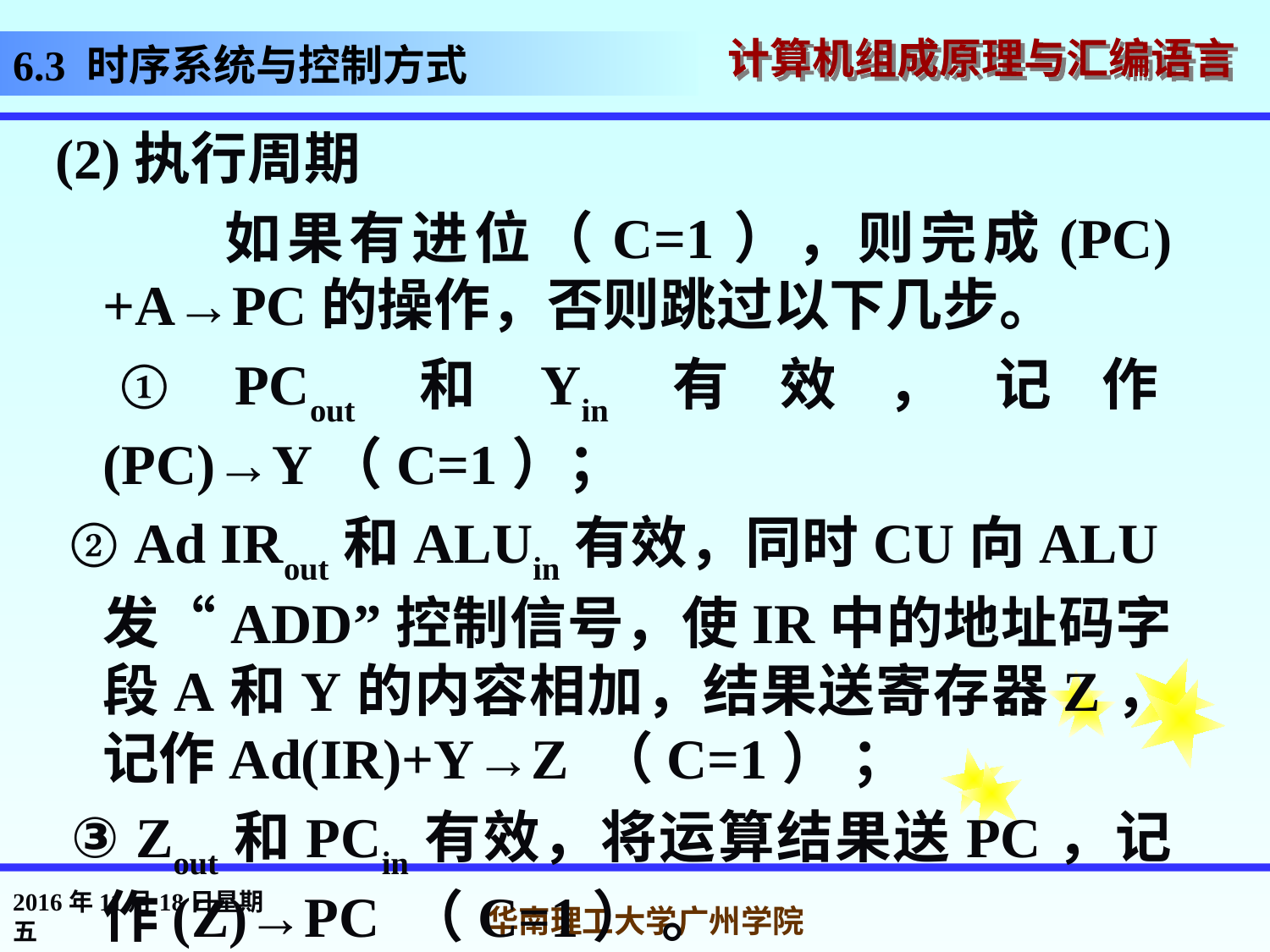

# 6.3 时序系统与控制方式
(2)执行周期
        如果有进位（C=1），则完成(PC)+A→PC的操作，否则跳过以下几步。
 ① PCout和Yin有效，记作(PC)→Y（C=1）；
 ② Ad IRout和ALUin有效，同时CU向ALU发“ADD”控制信号，使IR中的地址码字段A和Y的内容相加，结果送寄存器Z，记作Ad(IR)+Y→Z （C=1） ；
 ③ Zout和PCin有效，将运算结果送PC，记作(Z)→PC （C=1） 。
2016年11月18日星期五
华南理工大学广州学院